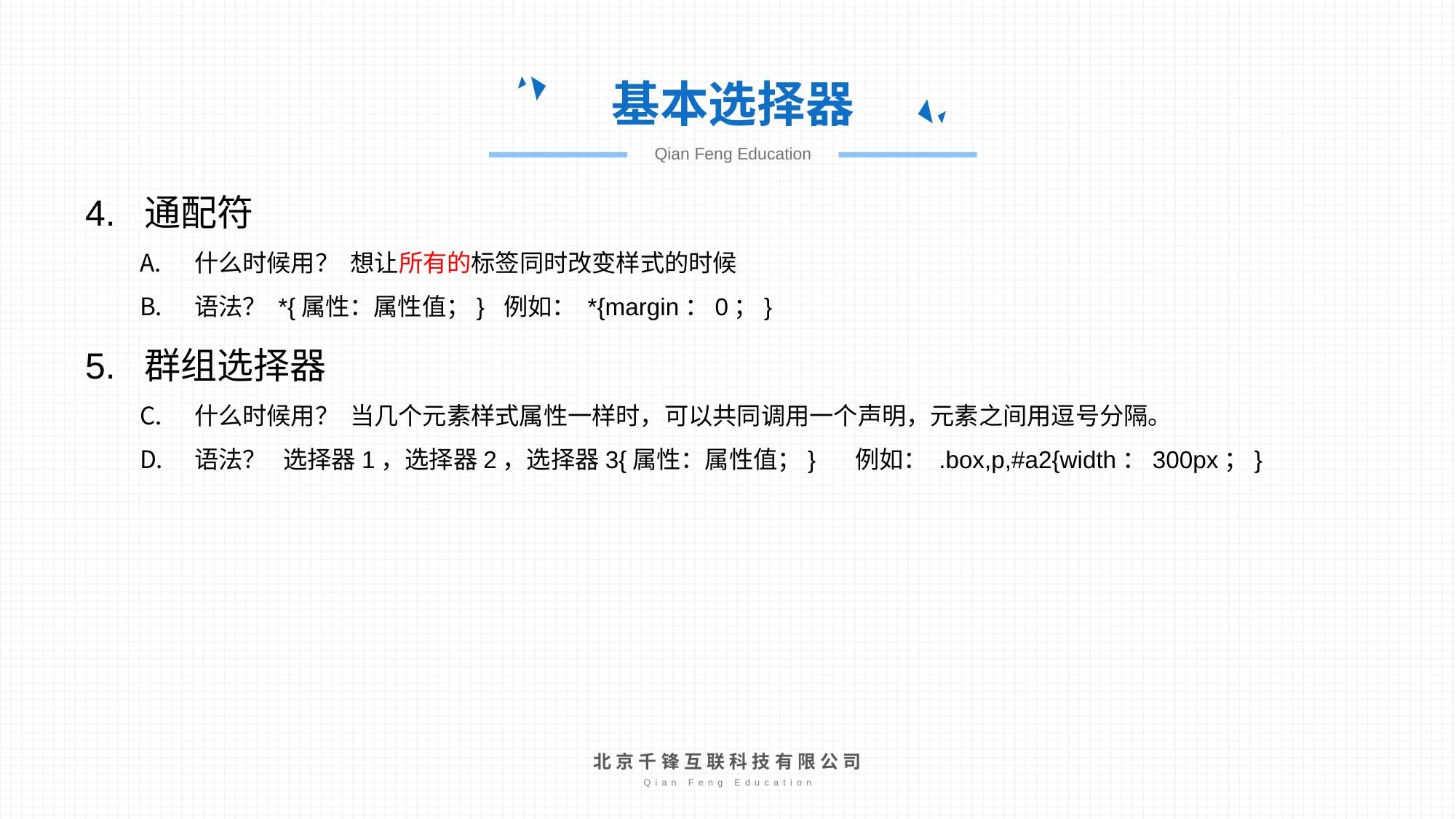

基本选择器

Qian Feng Education

4.  通配符
什么时候用？  想让所有的标签同时改变样式的时候
语法？ *{属性：属性值；}  例如： *{margin：0；}
5.  群组选择器
什么时候用？  当几个元素样式属性一样时，可以共同调用一个声明，元素之间用逗号分隔。
语法？   选择器1，选择器2，选择器3{属性：属性值；}     例如： .box,p,#a2{width：300px；}
北京千锋互联科技有限公司
Qian Feng Education